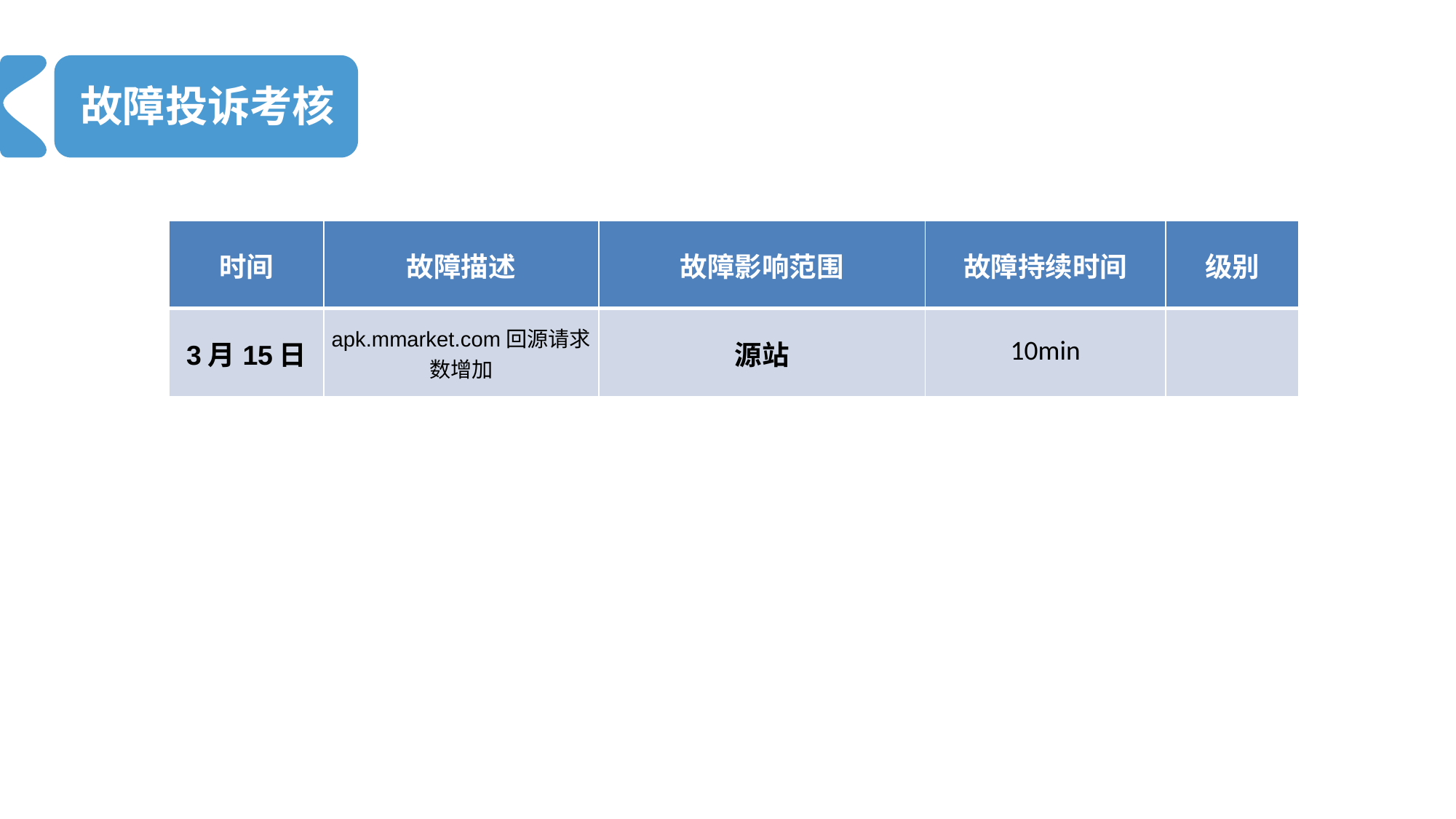

故障投诉考核
| 时间 | 故障描述 | 故障影响范围 | 故障持续时间 | 级别 |
| --- | --- | --- | --- | --- |
| 3月15日 | apk.mmarket.com回源请求数增加 | 源站 | 10min |  |